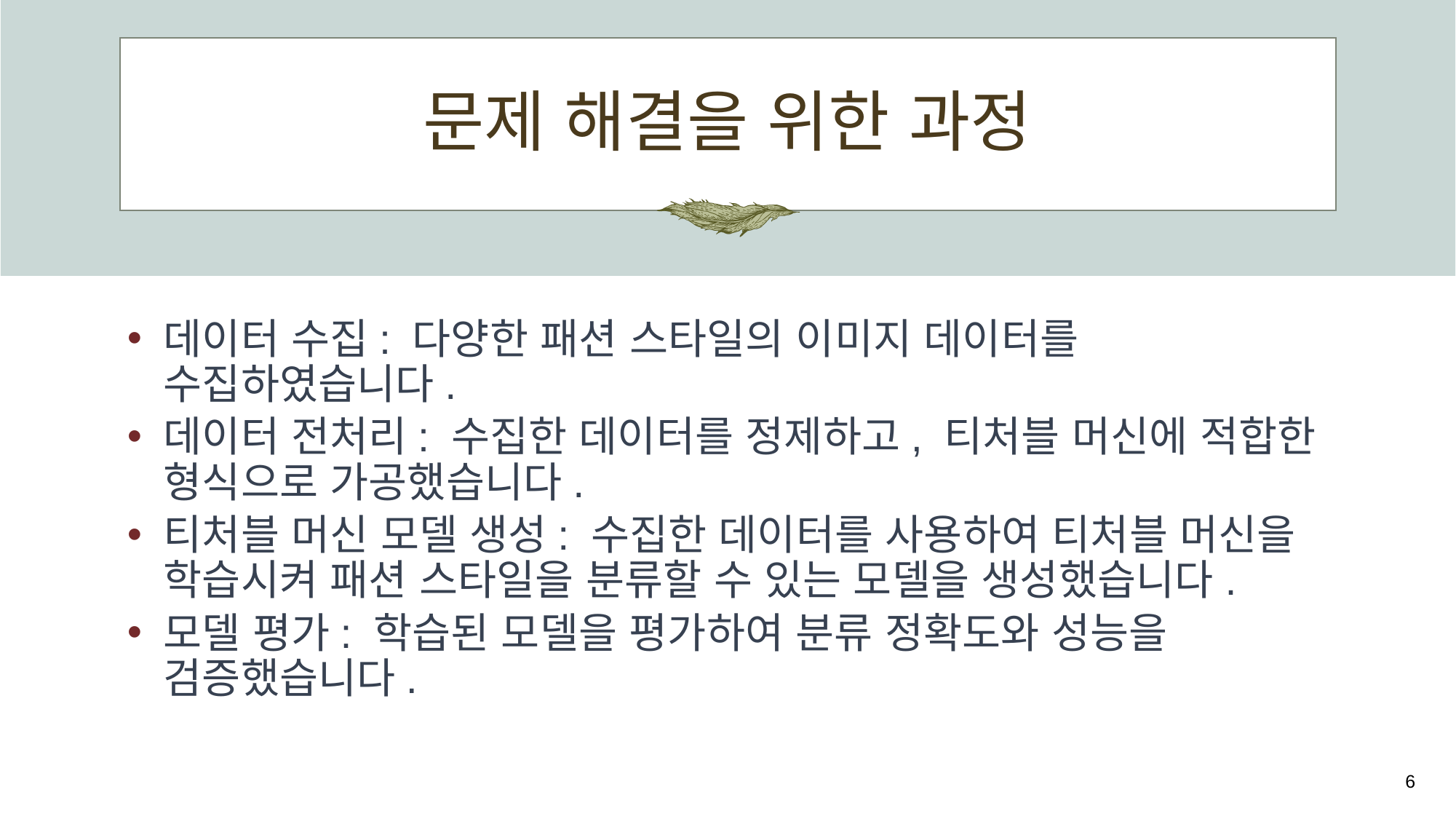

# 문제 해결을 위한 과정
데이터 수집: 다양한 패션 스타일의 이미지 데이터를 수집하였습니다.
데이터 전처리: 수집한 데이터를 정제하고, 티처블 머신에 적합한 형식으로 가공했습니다.
티처블 머신 모델 생성: 수집한 데이터를 사용하여 티처블 머신을 학습시켜 패션 스타일을 분류할 수 있는 모델을 생성했습니다.
모델 평가: 학습된 모델을 평가하여 분류 정확도와 성능을 검증했습니다.

6